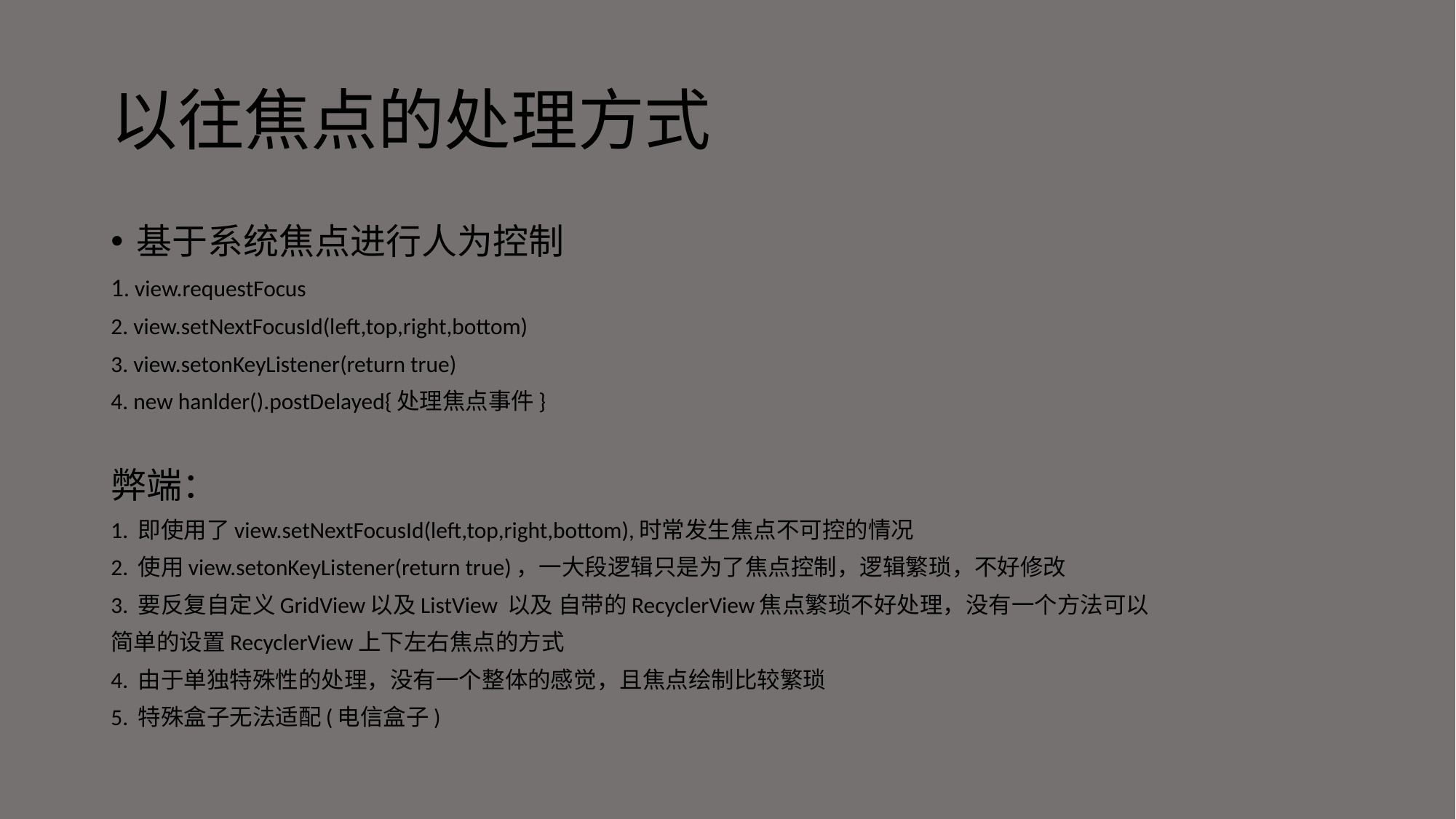

# 以往焦点的处理方式
基于系统焦点进行人为控制
1. view.requestFocus
2. view.setNextFocusId(left,top,right,bottom)
3. view.setonKeyListener(return true)
4. new hanlder().postDelayed{处理焦点事件}

弊端：
1. 即使用了view.setNextFocusId(left,top,right,bottom),时常发生焦点不可控的情况
2. 使用view.setonKeyListener(return true)，一大段逻辑只是为了焦点控制，逻辑繁琐，不好修改
3. 要反复自定义GridView以及ListView 以及 自带的RecyclerView焦点繁琐不好处理，没有一个方法可以
简单的设置RecyclerView上下左右焦点的方式
4. 由于单独特殊性的处理，没有一个整体的感觉，且焦点绘制比较繁琐
5. 特殊盒子无法适配(电信盒子)